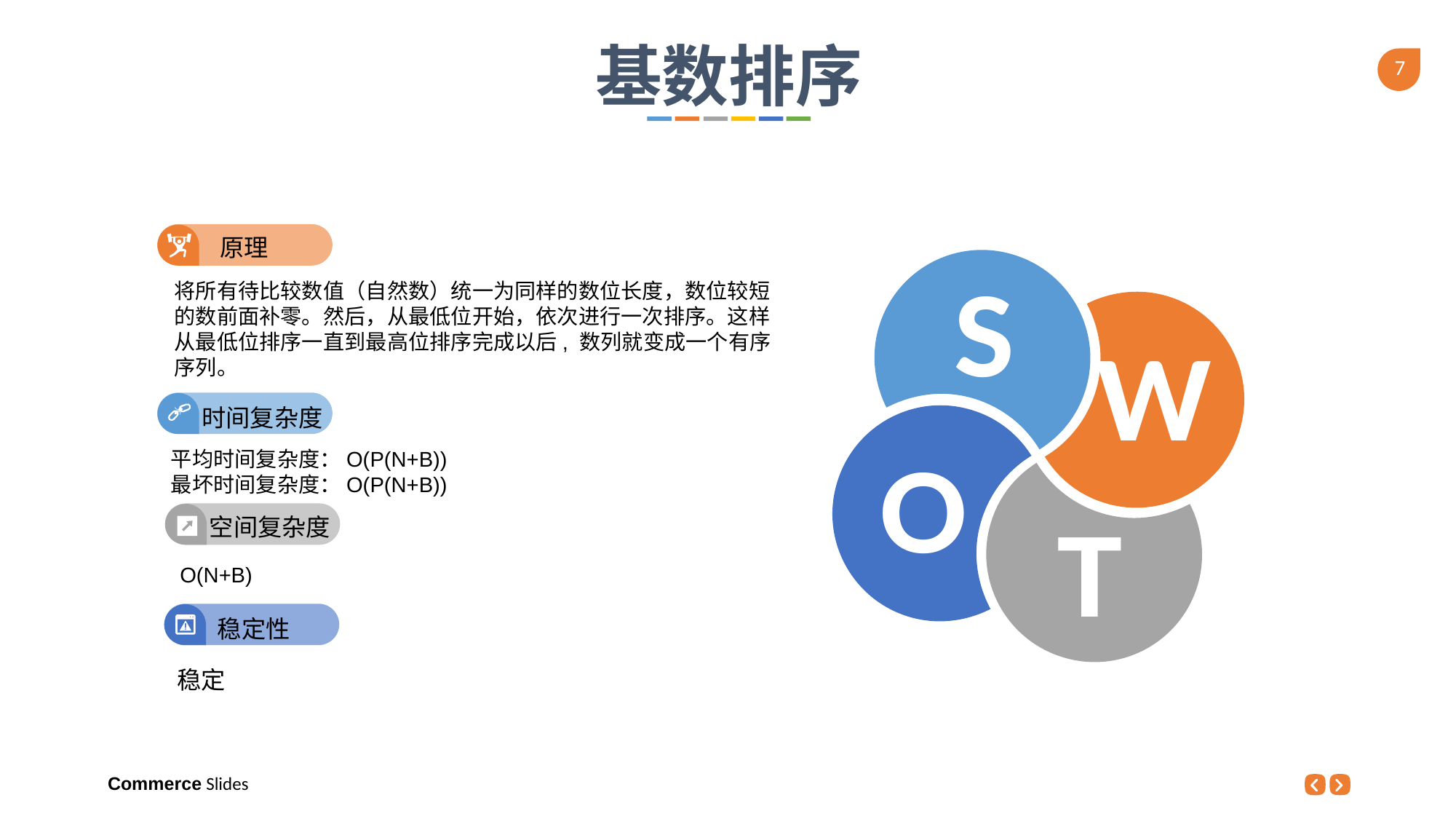

基数排序

原理

S

W

O

T
将所有待比较数值（自然数）统一为同样的数位长度，数位较短的数前面补零。然后，从最低位开始，依次进行一次排序。这样从最低位排序一直到最高位排序完成以后, 数列就变成一个有序序列。

时间复杂度

平均时间复杂度：O(P(N+B))
最坏时间复杂度：O(P(N+B))

空间复杂度

   O(N+B)

稳定性

稳定